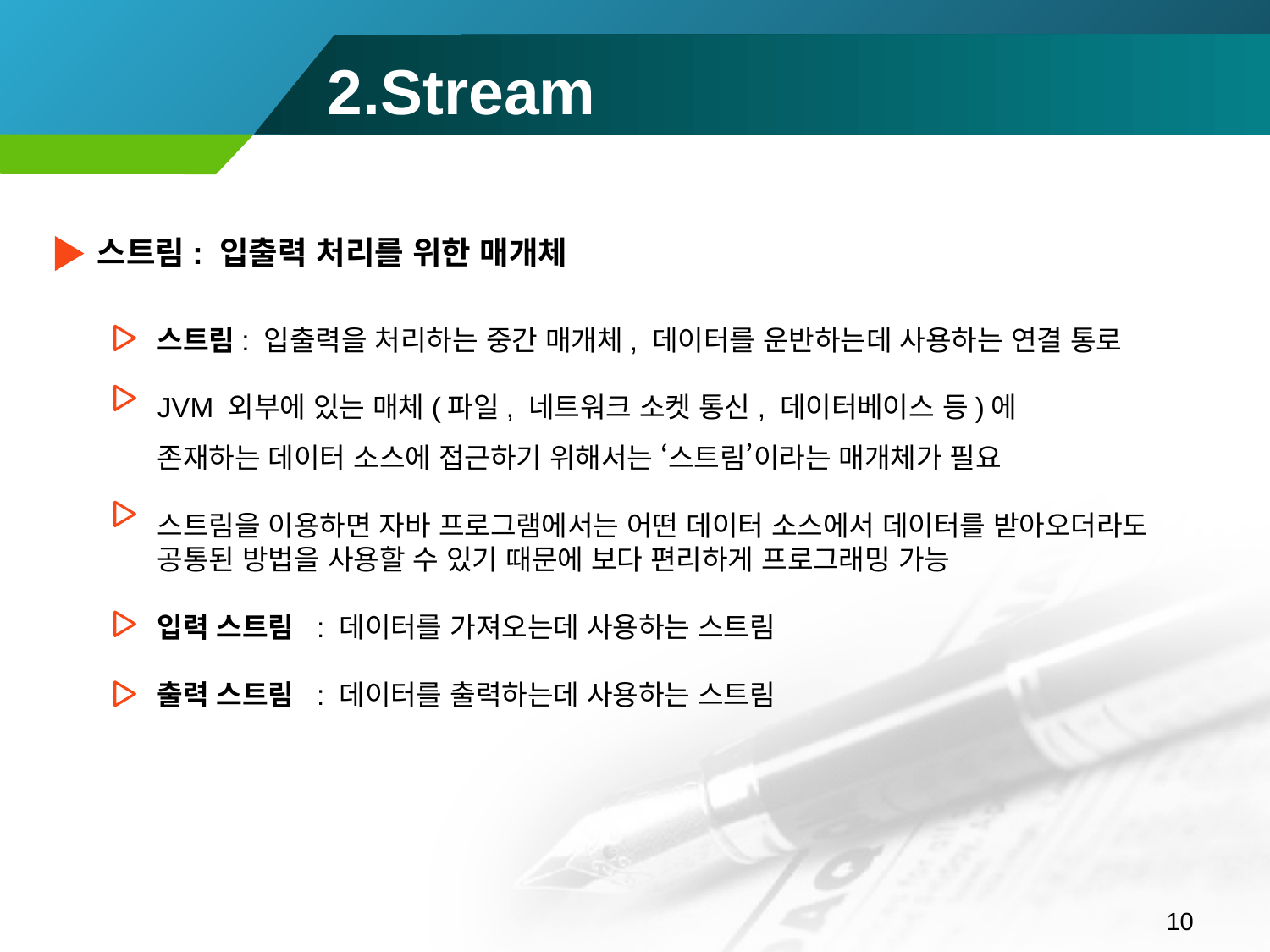

2.Stream
스트림: 입출력 처리를 위한 매개체

스트림: 입출력을 처리하는 중간 매개체, 데이터를 운반하는데 사용하는 연결 통로

JVM 외부에 있는 매체(파일, 네트워크 소켓 통신, 데이터베이스 등)에
존재하는 데이터 소스에 접근하기 위해서는 ‘스트림’이라는 매개체가 필요

스트림을 이용하면 자바 프로그램에서는 어떤 데이터 소스에서 데이터를 받아오더라도 공통된 방법을 사용할 수 있기 때문에 보다 편리하게 프로그래밍 가능

입력 스트림  : 데이터를 가져오는데 사용하는 스트림

출력 스트림  : 데이터를 출력하는데 사용하는 스트림

10